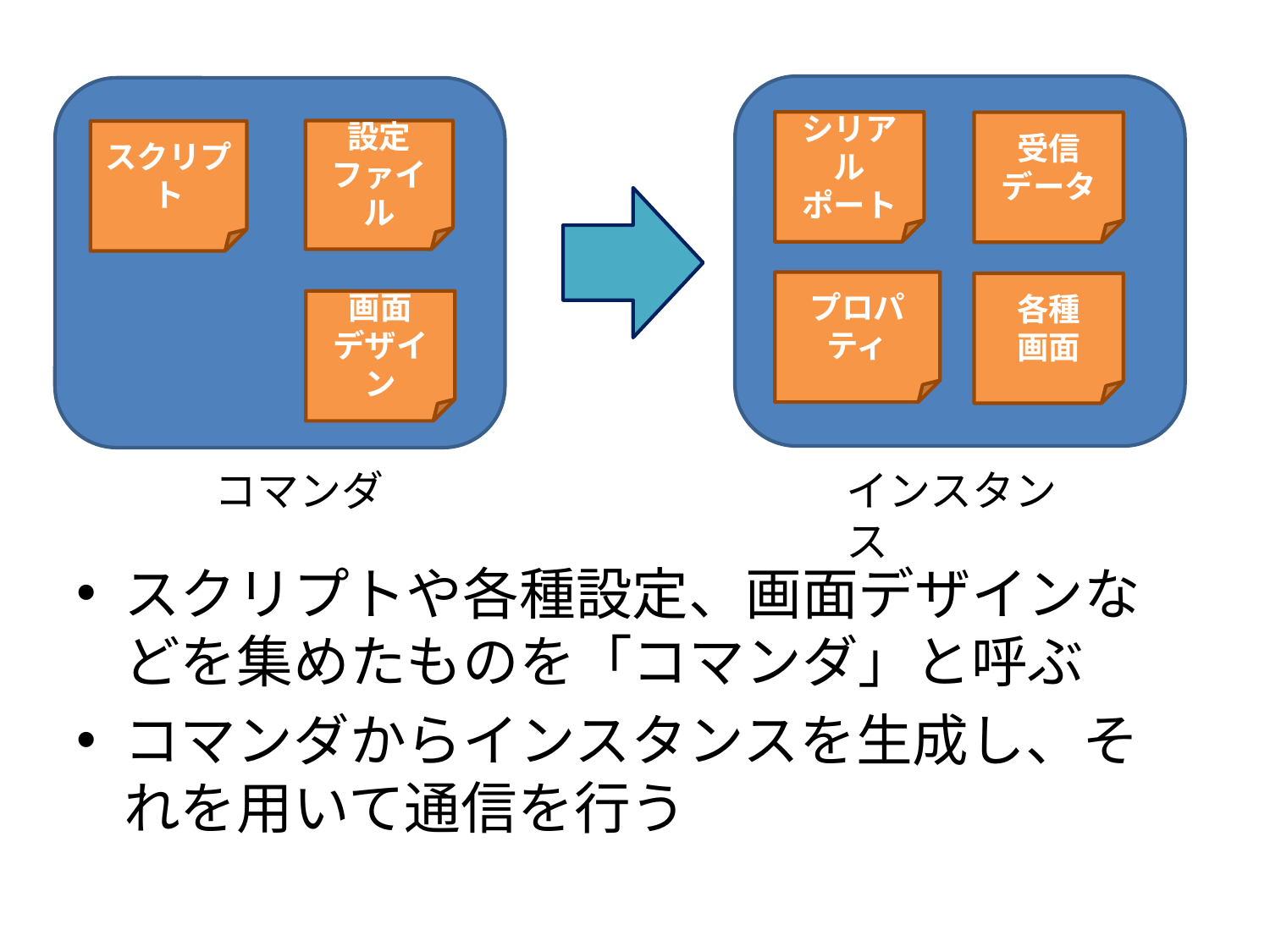

シリアル
ポート
受信データ
設定
ファイル
スクリプト

プロパティ
各種
画面
画面
デザイン
コマンダ
インスタンス
スクリプトや各種設定、画面デザインなどを集めたものを「コマンダ」と呼ぶ
コマンダからインスタンスを生成し、それを用いて通信を行う